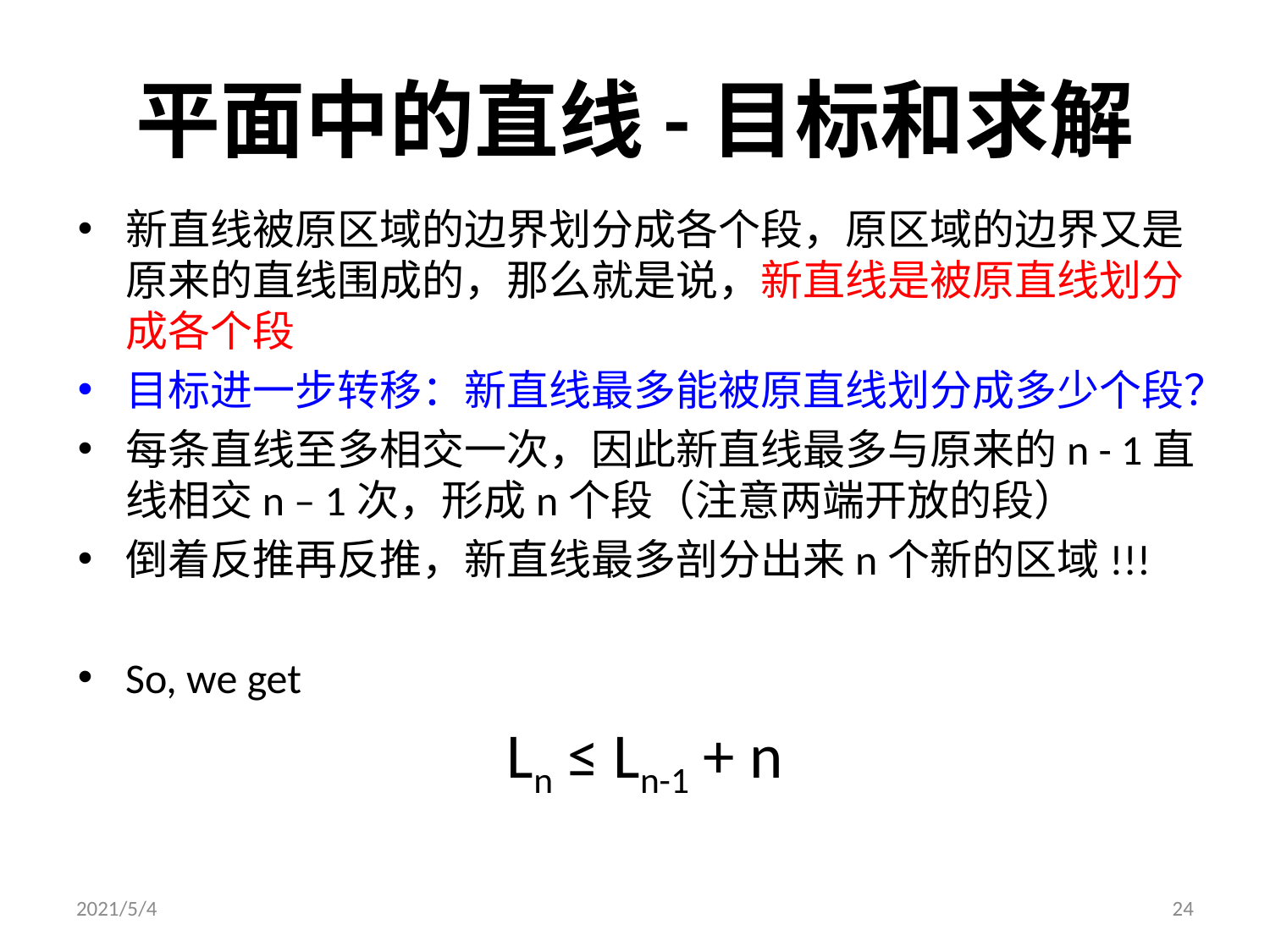

# 平面中的直线-目标和求解
新直线被原区域的边界划分成各个段，原区域的边界又是原来的直线围成的，那么就是说，新直线是被原直线划分成各个段
目标进一步转移：新直线最多能被原直线划分成多少个段？
每条直线至多相交一次，因此新直线最多与原来的n - 1直线相交n – 1次，形成n个段（注意两端开放的段）
倒着反推再反推，新直线最多剖分出来n个新的区域!!!

So, we get
Ln ≤ Ln-1 + n

2021/5/4
24